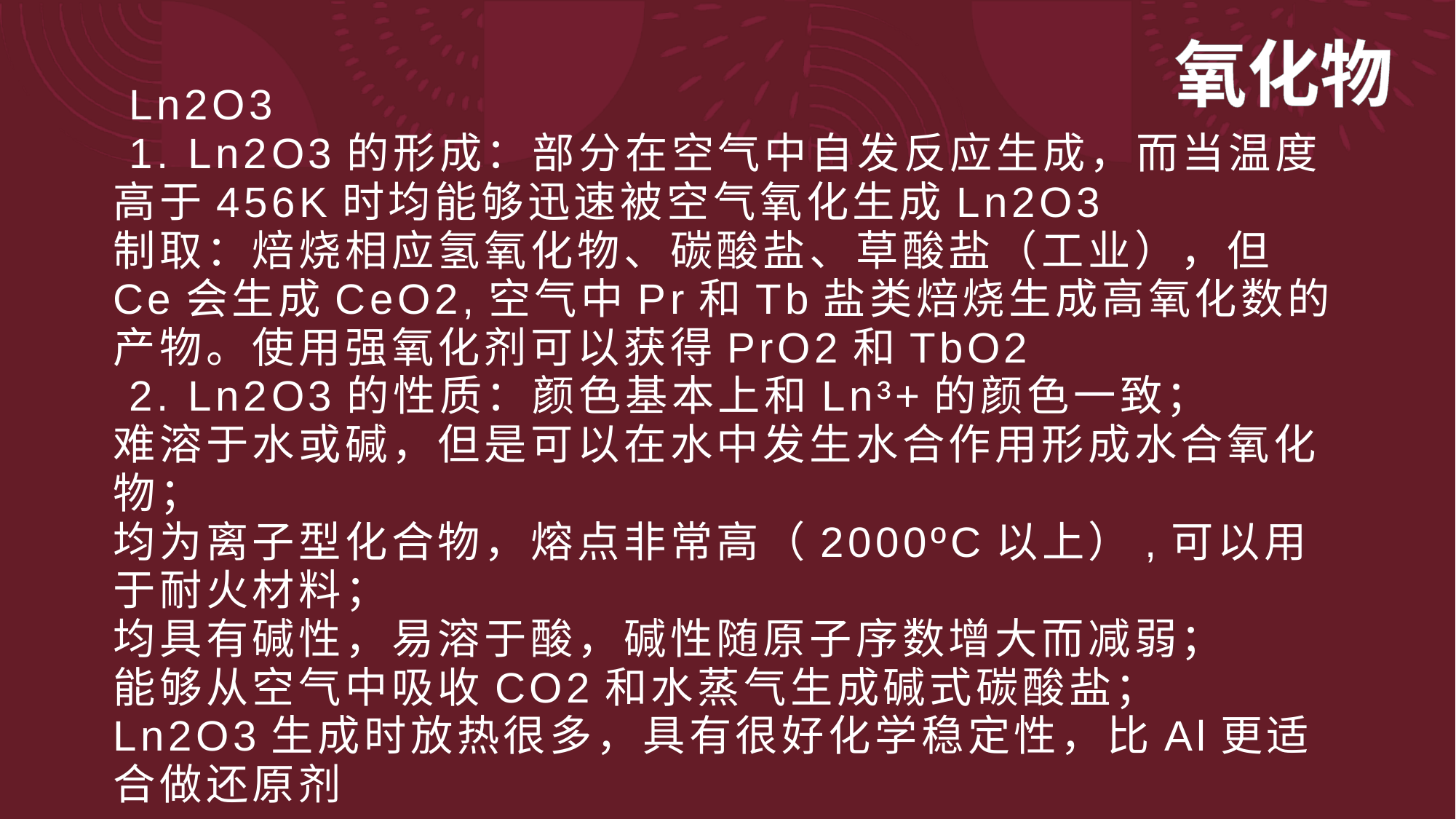

# Ln2O3 1. Ln2O3的形成：部分在空气中自发反应生成，而当温度高于456K时均能够迅速被空气氧化生成Ln2O3 制取：焙烧相应氢氧化物、碳酸盐、草酸盐（工业），但Ce会生成CeO2,空气中Pr和Tb盐类焙烧生成高氧化数的产物。使用强氧化剂可以获得PrO2和TbO2 2. Ln2O3的性质：颜色基本上和Ln³+的颜色一致； 难溶于水或碱，但是可以在水中发生水合作用形成水合氧化物； 均为离子型化合物，熔点非常高（2000ºC以上）,可以用于耐火材料； 均具有碱性，易溶于酸，碱性随原子序数增大而减弱； 能够从空气中吸收CO2和水蒸气生成碱式碳酸盐； Ln2O3生成时放热很多，具有很好化学稳定性，比Al更适合做还原剂
氧化物